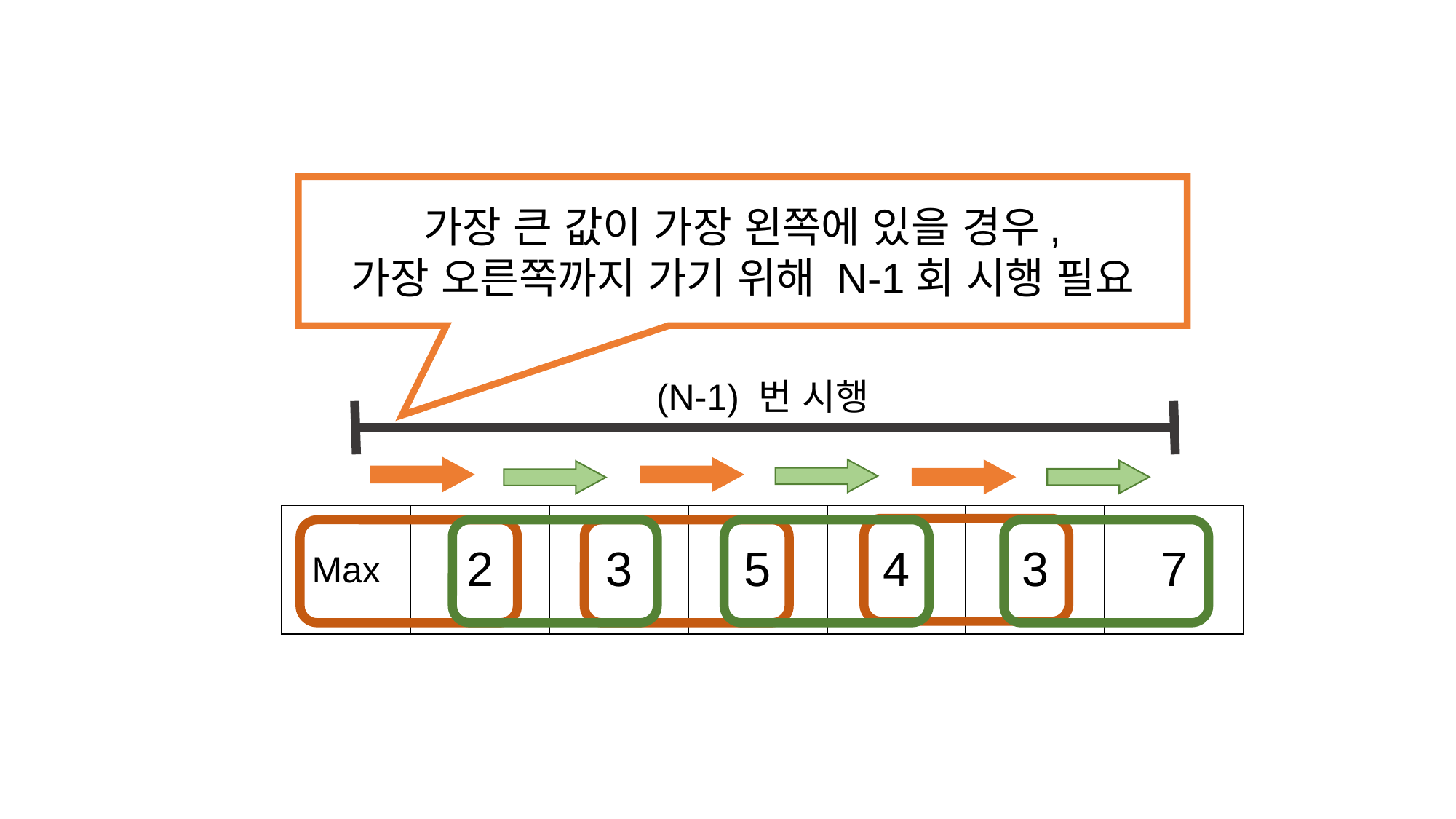

가장 큰 값이 가장 왼쪽에 있을 경우,
가장 오른쪽까지 가기 위해 N-1회 시행 필요
(N-1) 번 시행

| Max | 2 | 3 | 5 | 4 | 3 | 7 |
| --- | --- | --- | --- | --- | --- | --- |